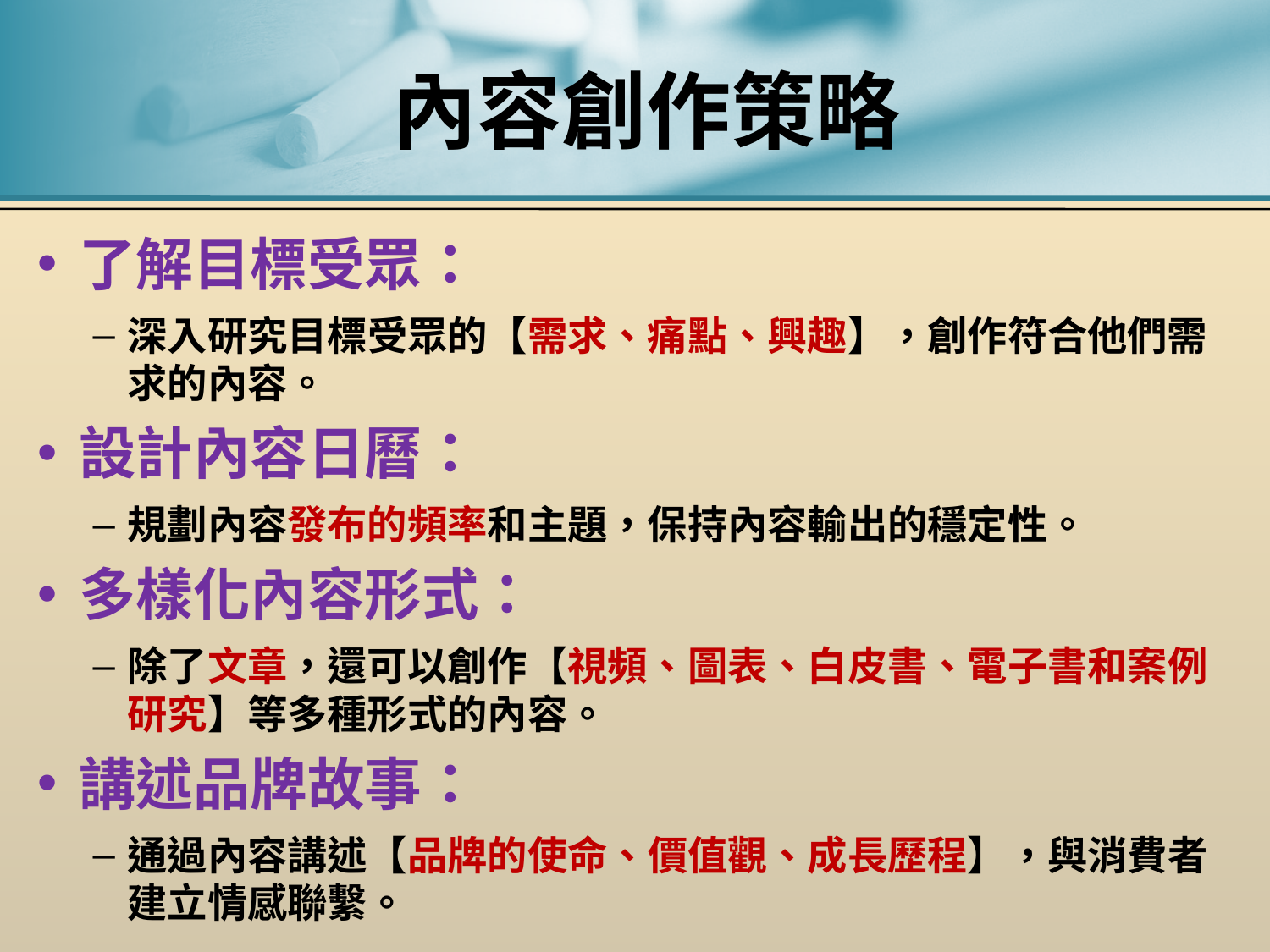

# 內容創作策略
了解目標受眾：
深入研究目標受眾的【需求、痛點、興趣】，創作符合他們需求的內容。
設計內容日曆：
規劃內容發布的頻率和主題，保持內容輸出的穩定性。
多樣化內容形式：
除了文章，還可以創作【視頻、圖表、白皮書、電子書和案例研究】等多種形式的內容。
講述品牌故事：
通過內容講述【品牌的使命、價值觀、成長歷程】，與消費者建立情感聯繫。